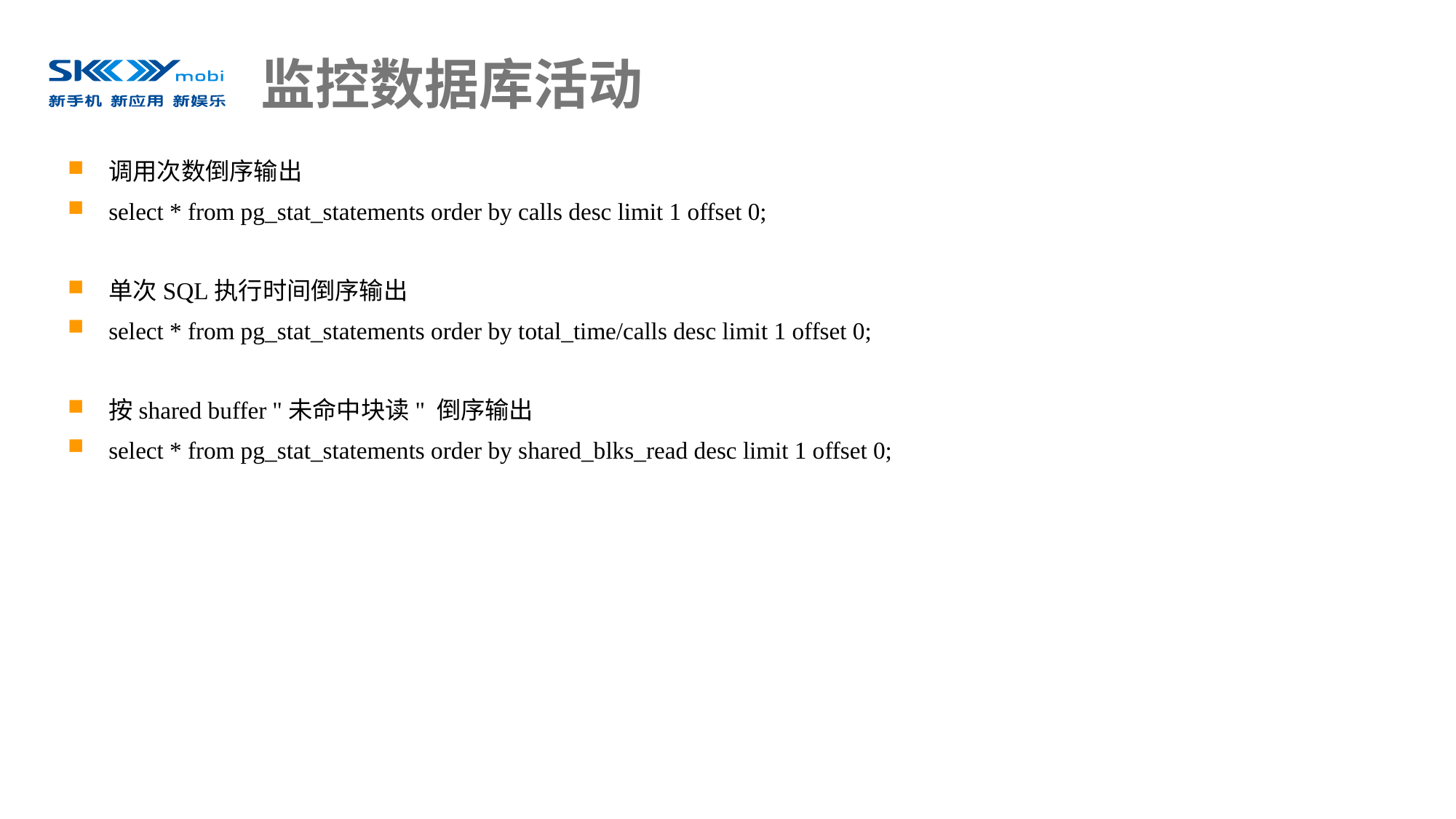

# 监控数据库活动
调用次数倒序输出
select * from pg_stat_statements order by calls desc limit 1 offset 0;

单次SQL执行时间倒序输出
select * from pg_stat_statements order by total_time/calls desc limit 1 offset 0;

按shared buffer "未命中块读" 倒序输出
select * from pg_stat_statements order by shared_blks_read desc limit 1 offset 0;